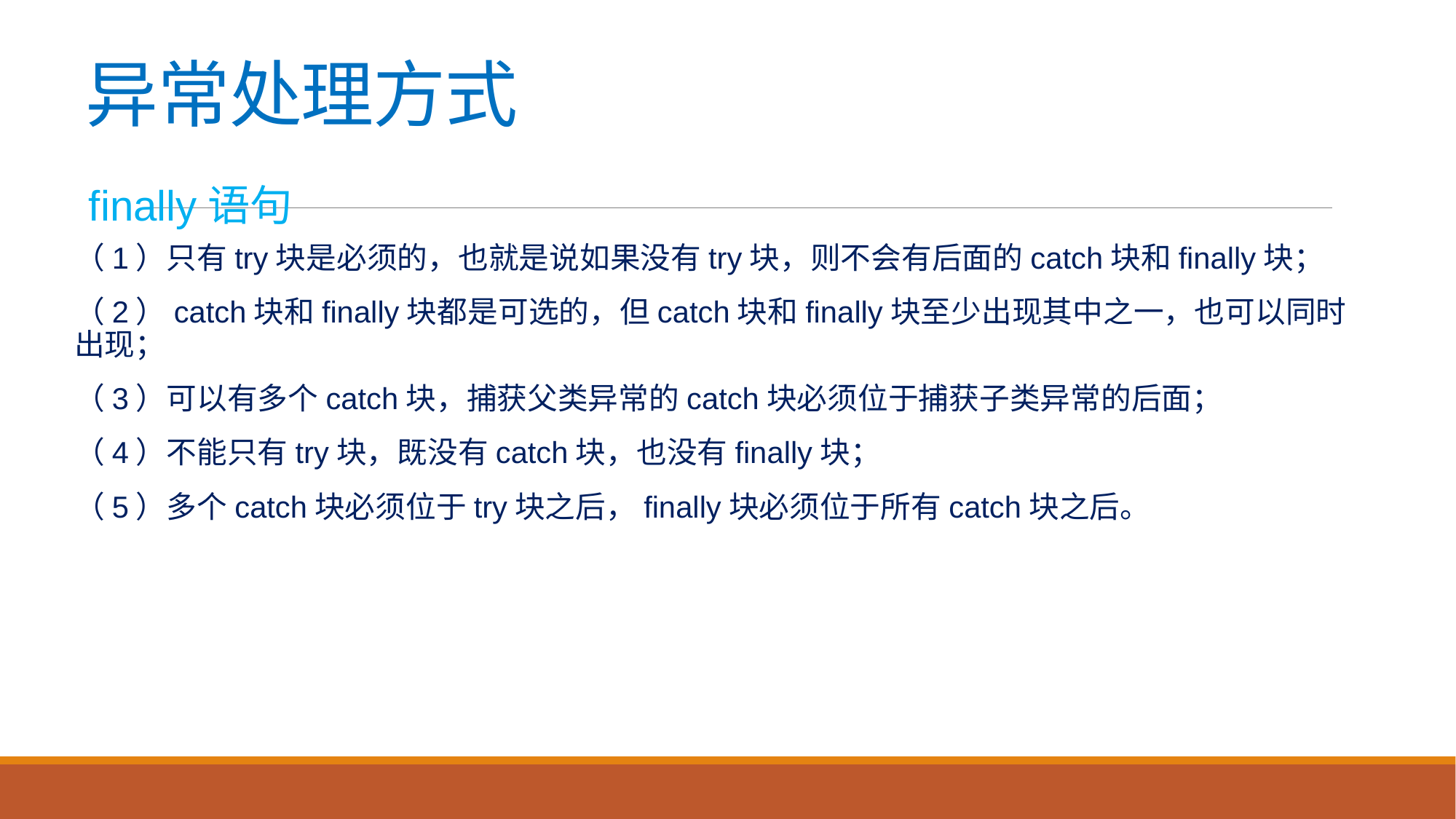

# 异常处理方式
finally语句
（1）只有try块是必须的，也就是说如果没有try块，则不会有后面的catch块和finally块；
（2）catch块和finally块都是可选的，但catch块和finally块至少出现其中之一，也可以同时出现；
（3）可以有多个catch块，捕获父类异常的catch块必须位于捕获子类异常的后面；
（4）不能只有try块，既没有catch块，也没有finally块；
（5）多个catch块必须位于try块之后，finally块必须位于所有catch块之后。